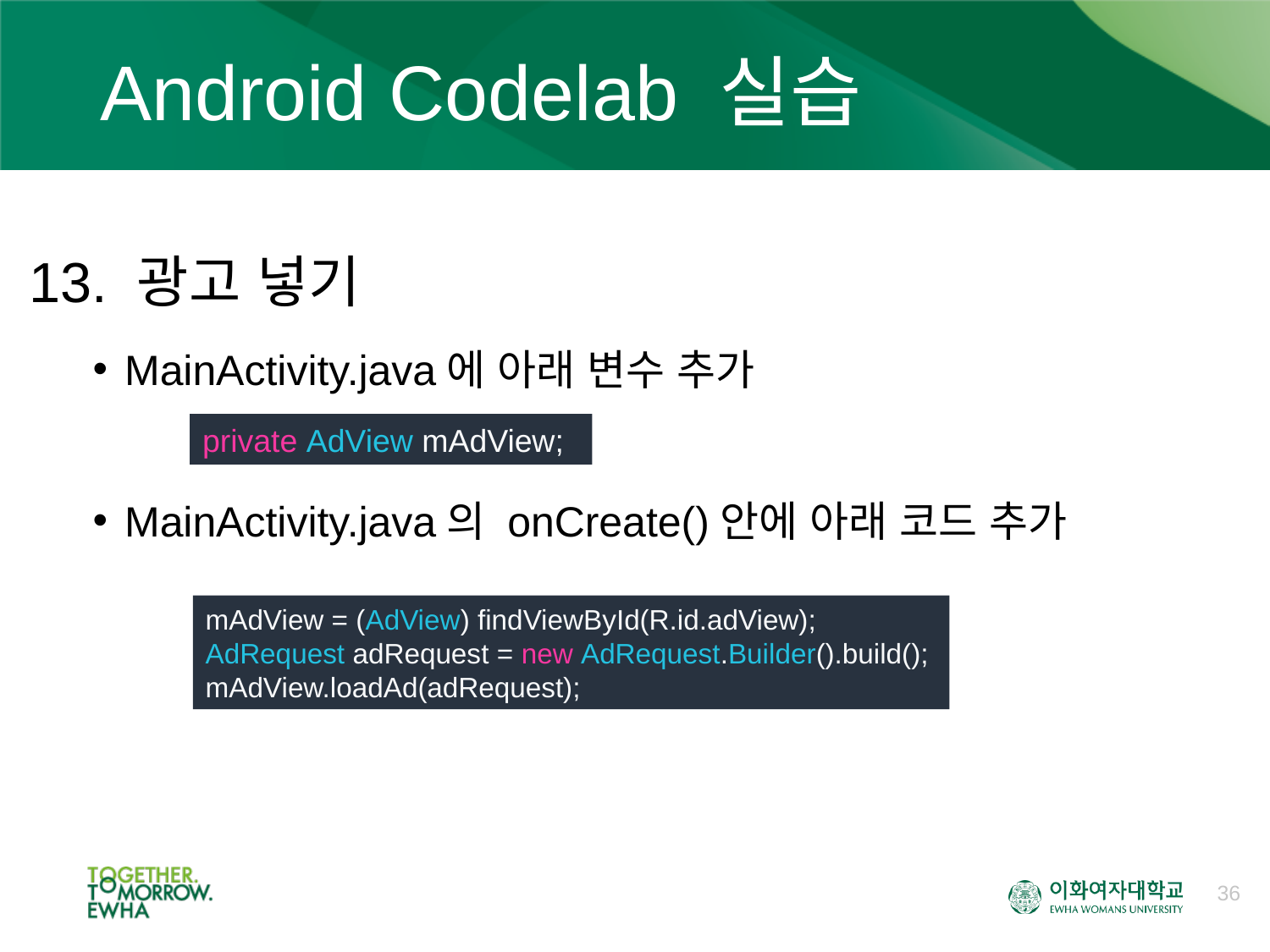

# Android Codelab 실습
13. 광고 넣기
MainActivity.java에 아래 변수 추가

MainActivity.java의 onCreate()안에 아래 코드 추가

private AdView mAdView;
mAdView = (AdView) findViewById(R.id.adView);
AdRequest adRequest = new AdRequest.Builder().build();
mAdView.loadAd(adRequest);
36